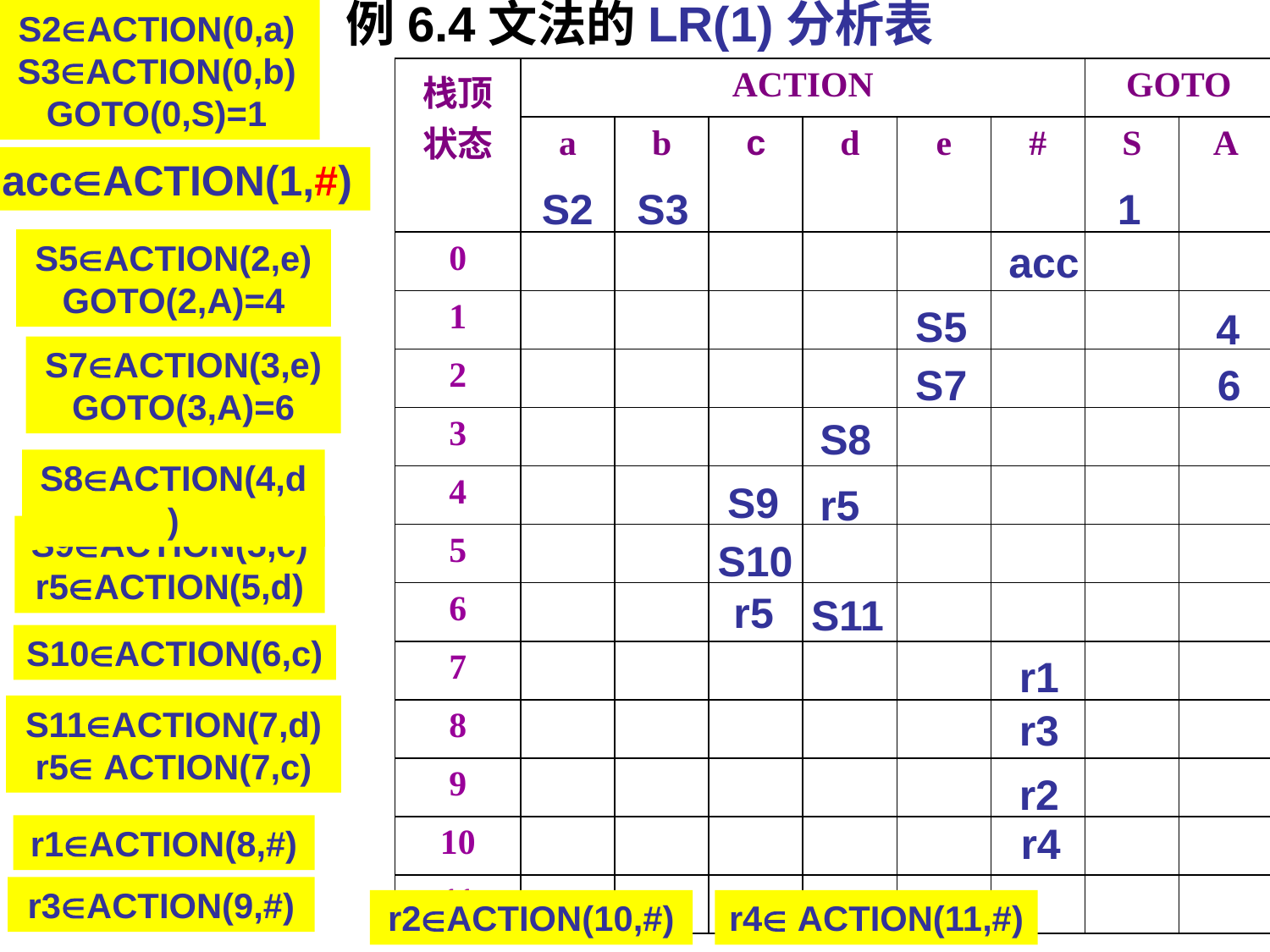

例6.4文法的LR(1)分析表
S2∈ACTION(0,a) S3∈ACTION(0,b)GOTO(0,S)=1
| 栈顶状态 | ACTION |  |  |  |  |  | GOTO |  |
| --- | --- | --- | --- | --- | --- | --- | --- | --- |
|  | a | b | c | d | e | # | S | A |
| 0 |  |  |  |  |  |  |  |  |
| 1 |  |  |  |  |  |  |  |  |
| 2 |  |  |  |  |  |  |  |  |
| 3 |  |  |  |  |  |  |  |  |
| 4 |  |  |  |  |  |  |  |  |
| 5 |  |  |  |  |  |  |  |  |
| 6 |  |  |  |  |  |  |  |  |
| 7 |  |  |  |  |  |  |  |  |
| 8 |  |  |  |  |  |  |  |  |
| 9 |  |  |  |  |  |  |  |  |
| 10 |  |  |  |  |  |  |  |  |
| 11 |  |  |  |  |  |  |  |  |
acc∈ACTION(1,#)
1
S2
S3
acc
S5∈ACTION(2,e)GOTO(2,A)=4
S5
4
S7∈ACTION(3,e)GOTO(3,A)=6
6
S7
S8
S8∈ACTION(4,d)
S9
r5
S9∈ACTION(5,c) r5∈ACTION(5,d)
S10
r5
S11
S10∈ACTION(6,c)
r1
S11∈ACTION(7,d) r5∈ ACTION(7,c)
r3
r2
r4
r1∈ACTION(8,#)
r3∈ACTION(9,#)
r2∈ACTION(10,#)
r4∈ ACTION(11,#)